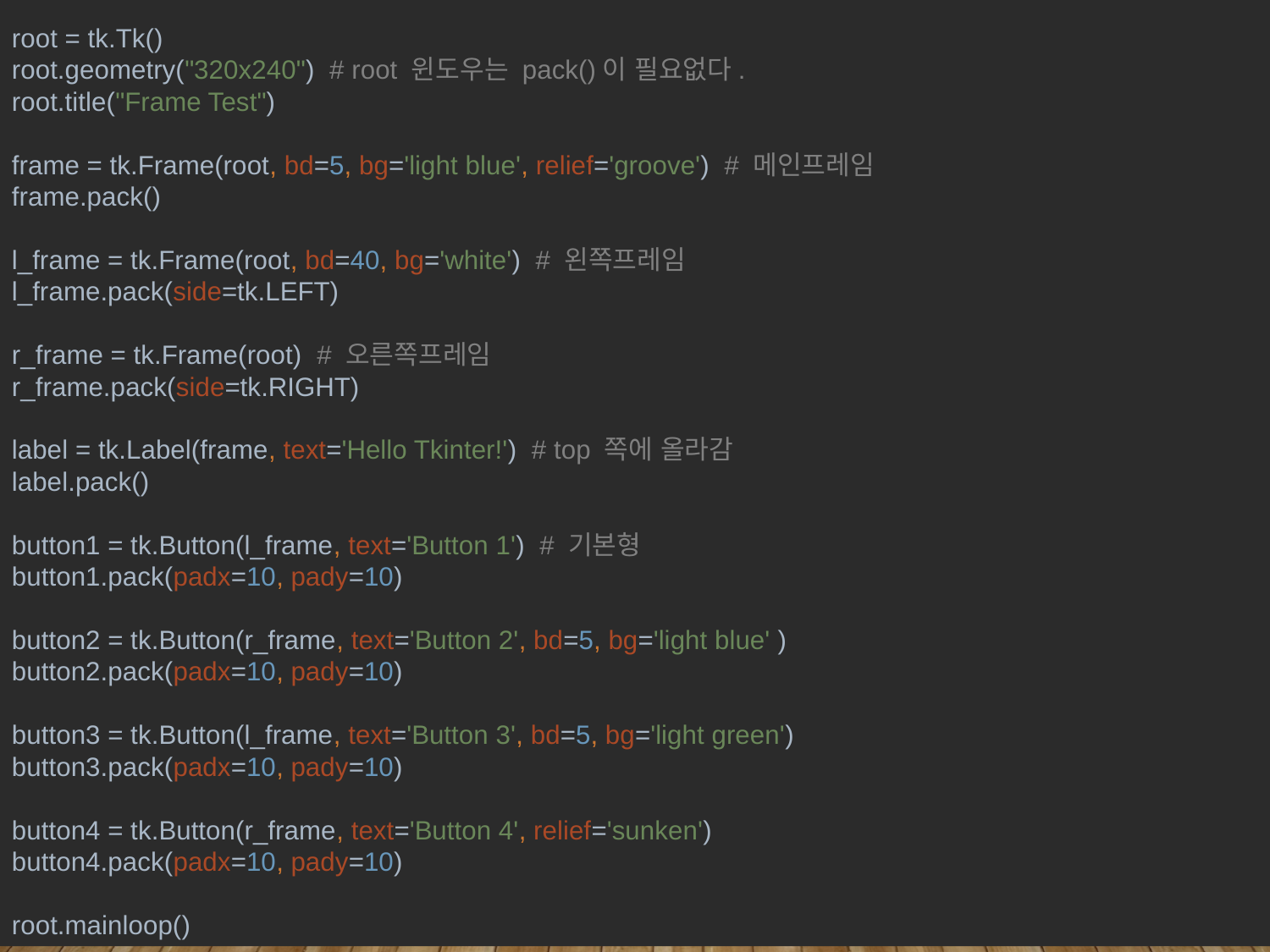

import tkinter as tk
root = tk.Tk()
root.geometry("320x240")  # root 윈도우는 pack()이 필요없다.
root.title("Frame Test")
frame = tk.Frame(root, bd=5, bg='light blue', relief='groove')  # 메인프레임
frame.pack()
l_frame = tk.Frame(root, bd=40, bg='white')  # 왼쪽프레임
l_frame.pack(side=tk.LEFT)
r_frame = tk.Frame(root)  # 오른쪽프레임
r_frame.pack(side=tk.RIGHT)
label = tk.Label(frame, text='Hello Tkinter!')  # top 쪽에 올라감
label.pack()
button1 = tk.Button(l_frame, text='Button 1')  # 기본형
button1.pack(padx=10, pady=10)
button2 = tk.Button(r_frame, text='Button 2', bd=5, bg='light blue' )
button2.pack(padx=10, pady=10)
button3 = tk.Button(l_frame, text='Button 3', bd=5, bg='light green')
button3.pack(padx=10, pady=10)
button4 = tk.Button(r_frame, text='Button 4', relief='sunken')
button4.pack(padx=10, pady=10)
root.mainloop()
# Tkinter 의 위젯